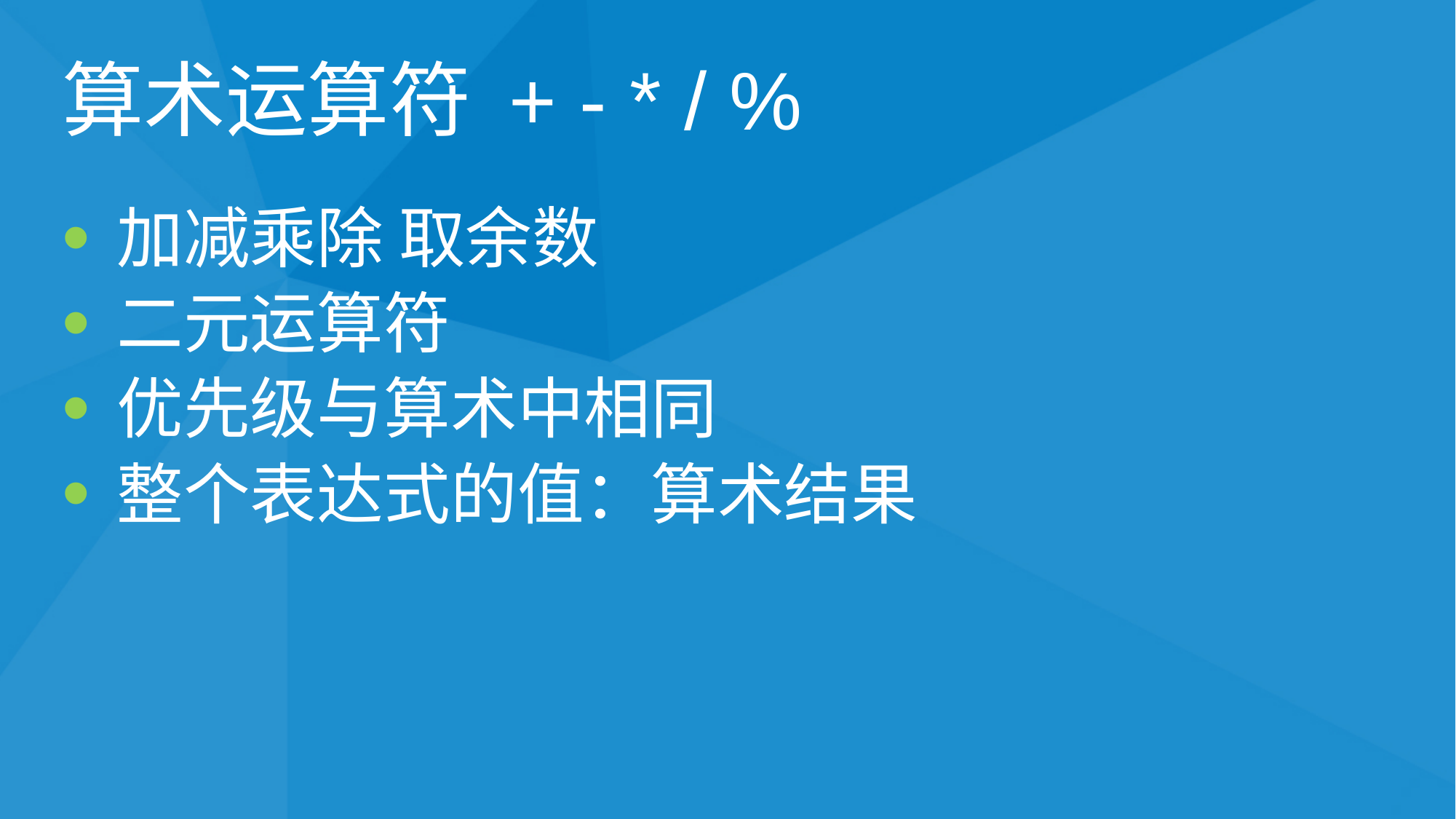

# 算术运算符 + - * / %
加减乘除 取余数
二元运算符
优先级与算术中相同
整个表达式的值：算术结果